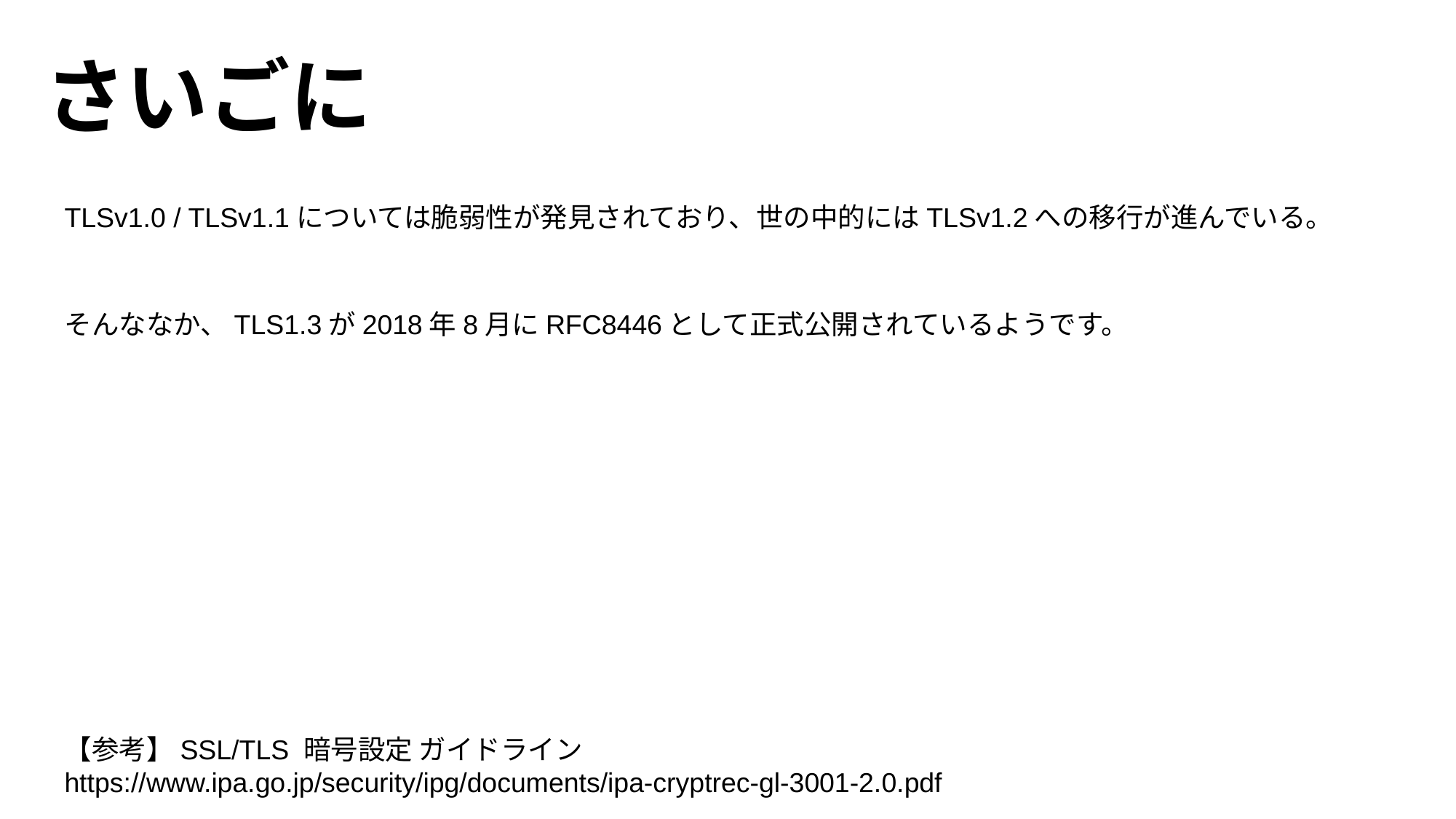

さいごに
TLSv1.0 / TLSv1.1については脆弱性が発見されており、世の中的にはTLSv1.2への移行が進んでいる。
そんななか、TLS1.3が2018年8月にRFC8446として正式公開されているようです。
【参考】SSL/TLS 暗号設定 ガイドライン
https://www.ipa.go.jp/security/ipg/documents/ipa-cryptrec-gl-3001-2.0.pdf